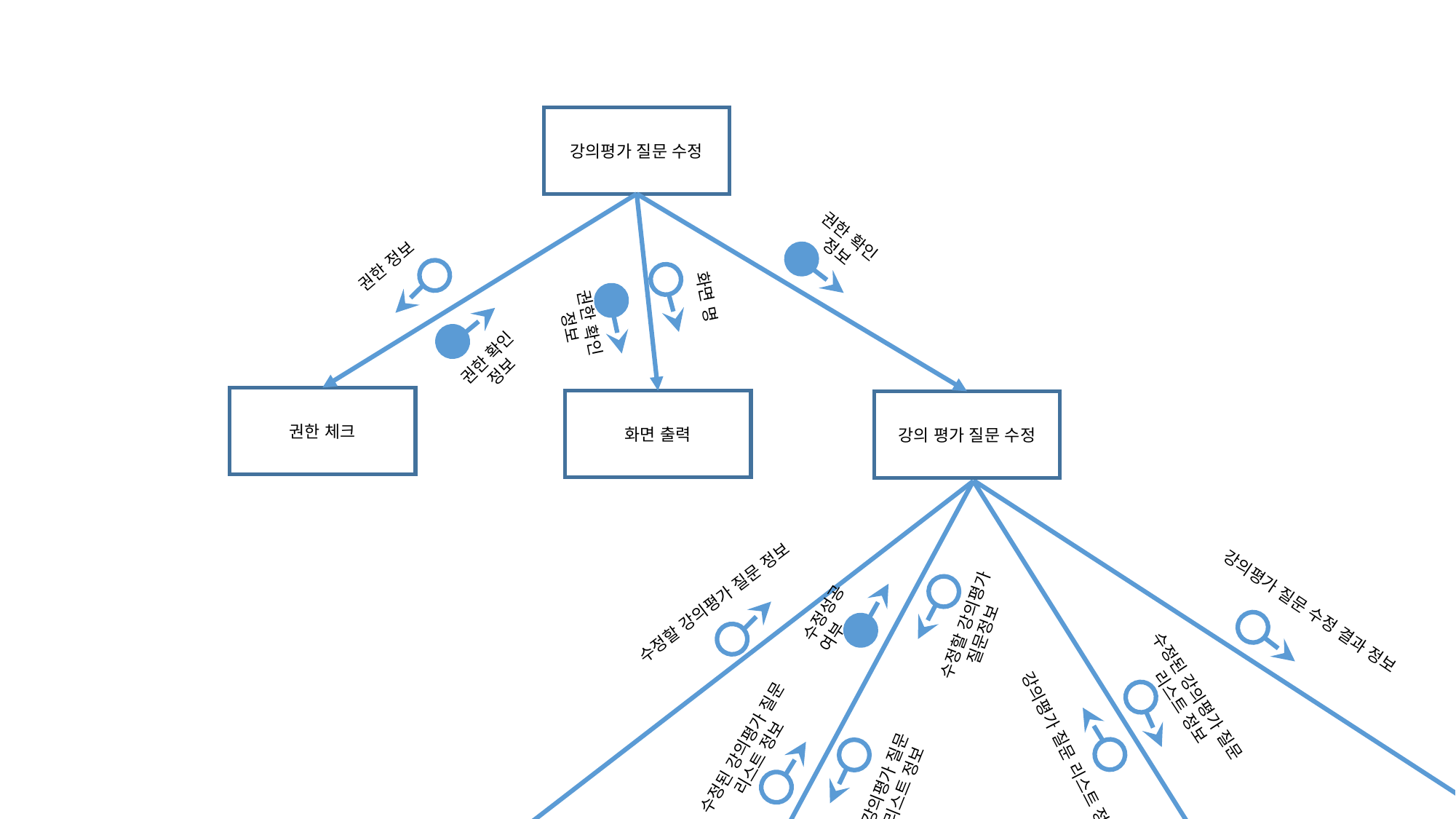

강의평가 질문 수정
권한 확인
정보

권한 정보

화면 명

권한 확인
정보

권한 확인
정보
권한 체크
화면 출력
강의 평가 질문 수정

수정할 강의평가 질문 정보

수정성공
여부
강의평가 질문 수정 결과 정보
수정할 강의평가
    질문정보

수정된 강의평가 질문
리스트 정보

수정된 강의평가 질문
리스트 정보
강의평가 질문 리스트 정보

강의평가 질문
 리스트 정보
강의평가 질문 수정 정보 출력
강의평가 질문
정보 저장소
수정할 강의평가 질문정보 입력
강의평가 질문 수정 정보 확인